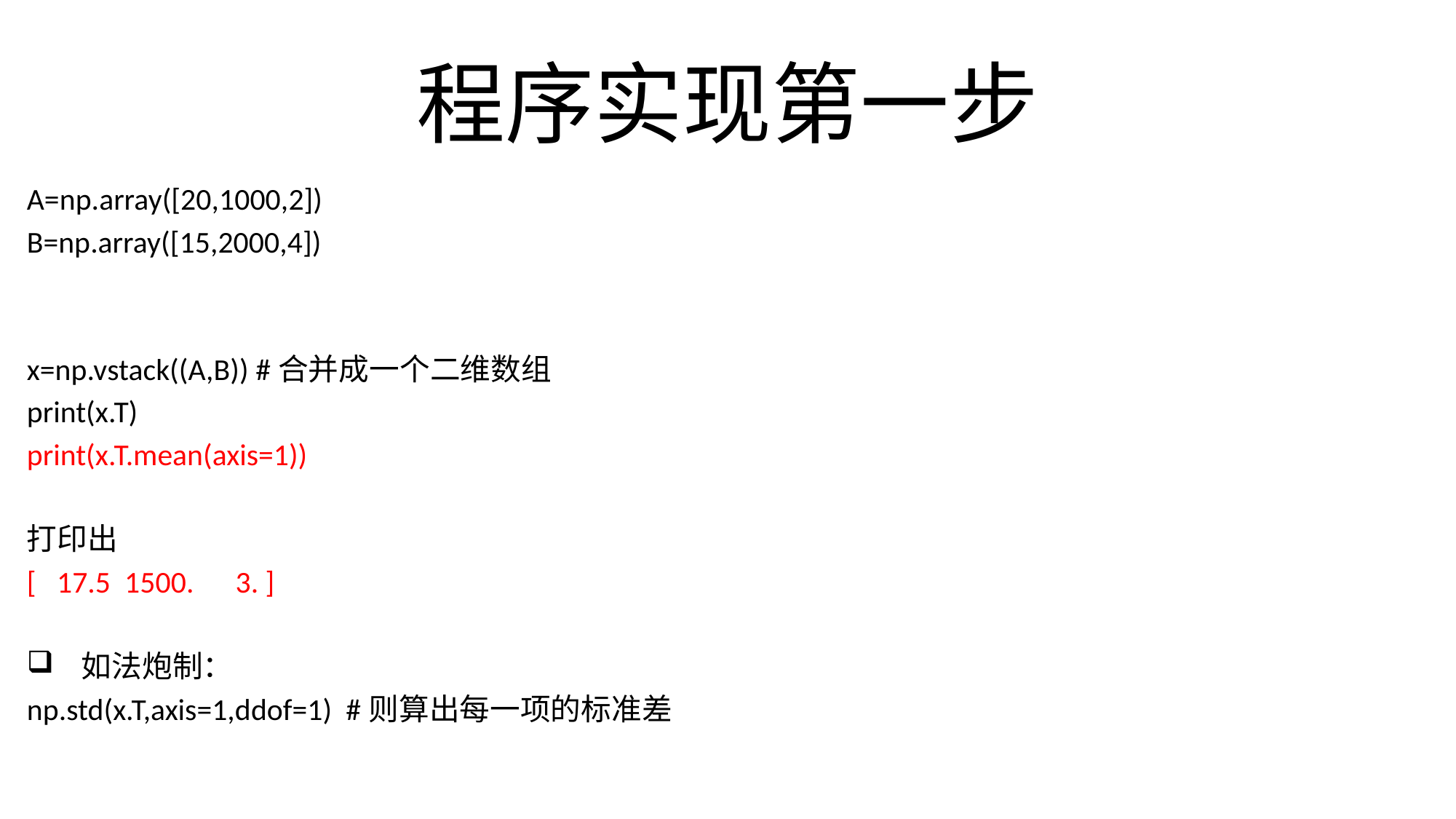

# 程序实现第一步
A=np.array([20,1000,2])
B=np.array([15,2000,4])

x=np.vstack((A,B)) #合并成一个二维数组
print(x.T)
print(x.T.mean(axis=1))

打印出
[   17.5  1500.      3. ]

如法炮制：
np.std(x.T,axis=1,ddof=1)  #则算出每一项的标准差